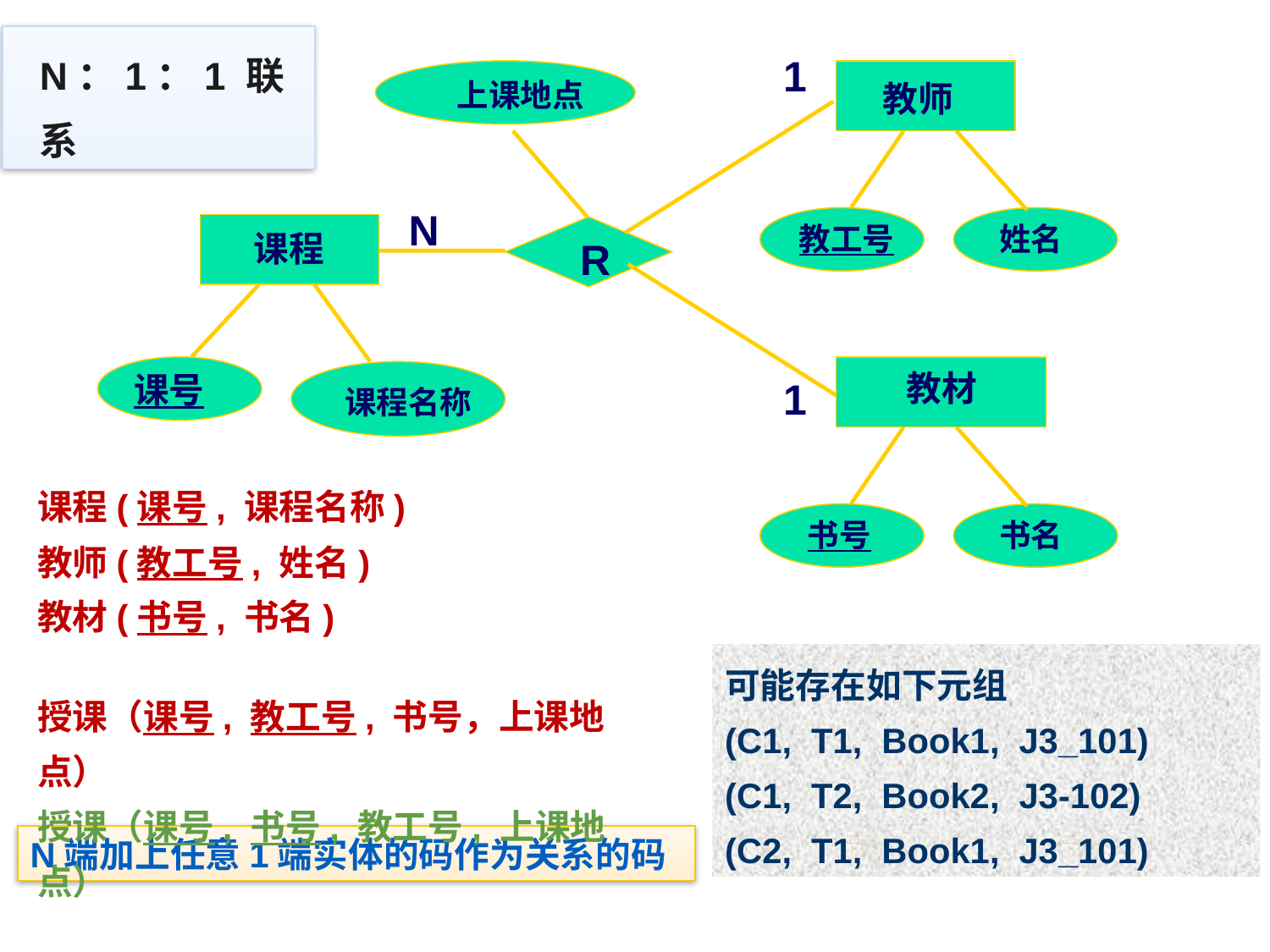

N：1：1 联系
1

上课地点
教师

N

教工号
姓名

课程
R

教材

课号
1
课程名称

书号
书名
课程(课号, 课程名称)
教师(教工号, 姓名)
教材(书号, 书名)
可能存在如下元组
(C1,  T1,  Book1,  J3_101)
(C1,  T2,  Book2,  J3-102)
(C2,  T1,  Book1,  J3_101)
授课（课号, 教工号, 书号，上课地点）
授课（课号, 书号, 教工号, 上课地点）
N端加上任意1端实体的码作为关系的码